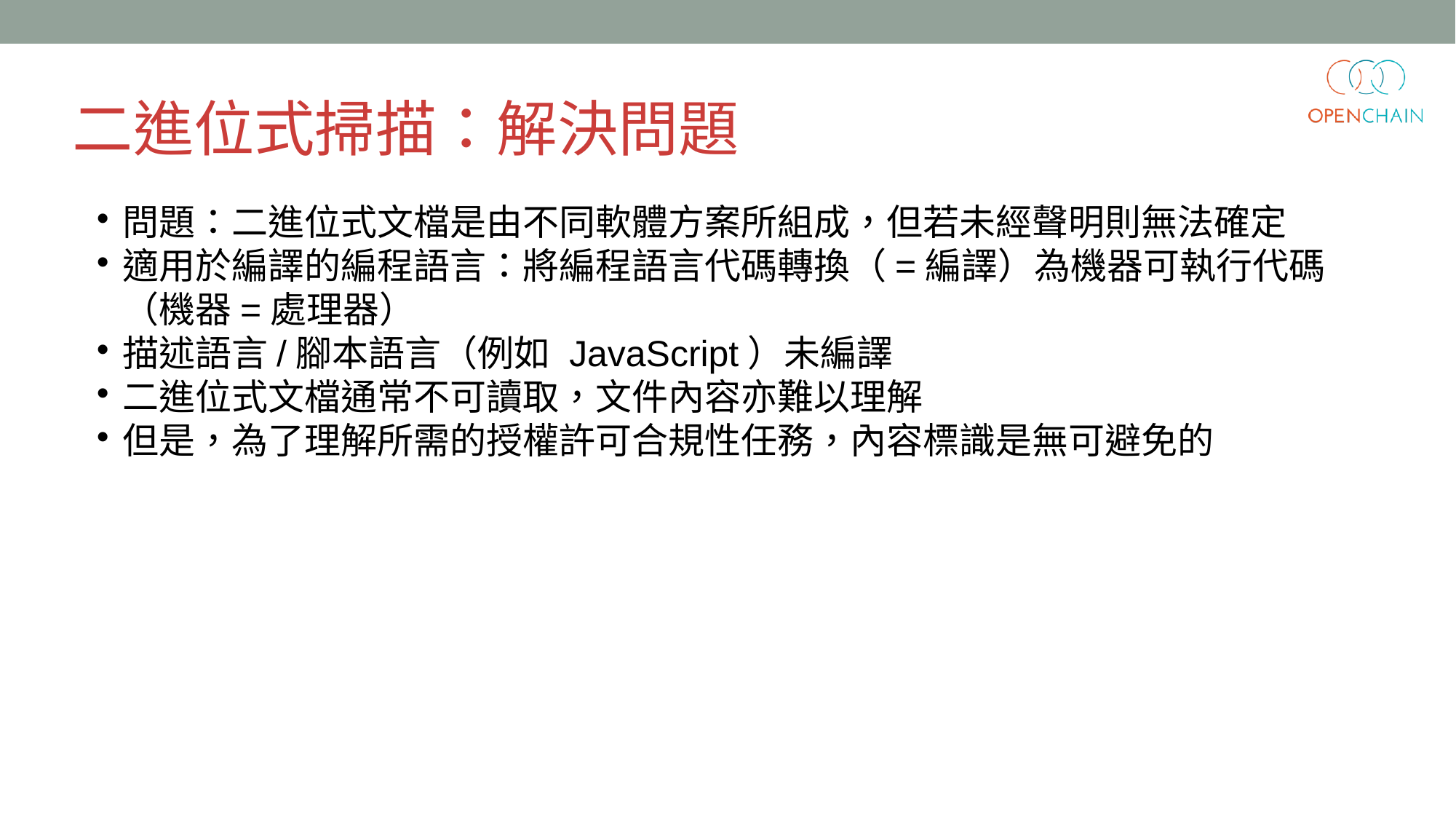

二進位式掃描：解決問題
問題：二進位式文檔是由不同軟體方案所組成，但若未經聲明則無法確定
適用於編譯的編程語言：將編程語言代碼轉換（=編譯）為機器可執行代碼（機器=處理器）
描述語言/腳本語言（例如 JavaScript）未編譯
二進位式文檔通常不可讀取，文件內容亦難以理解
但是，為了理解所需的授權許可合規性任務，內容標識是無可避免的